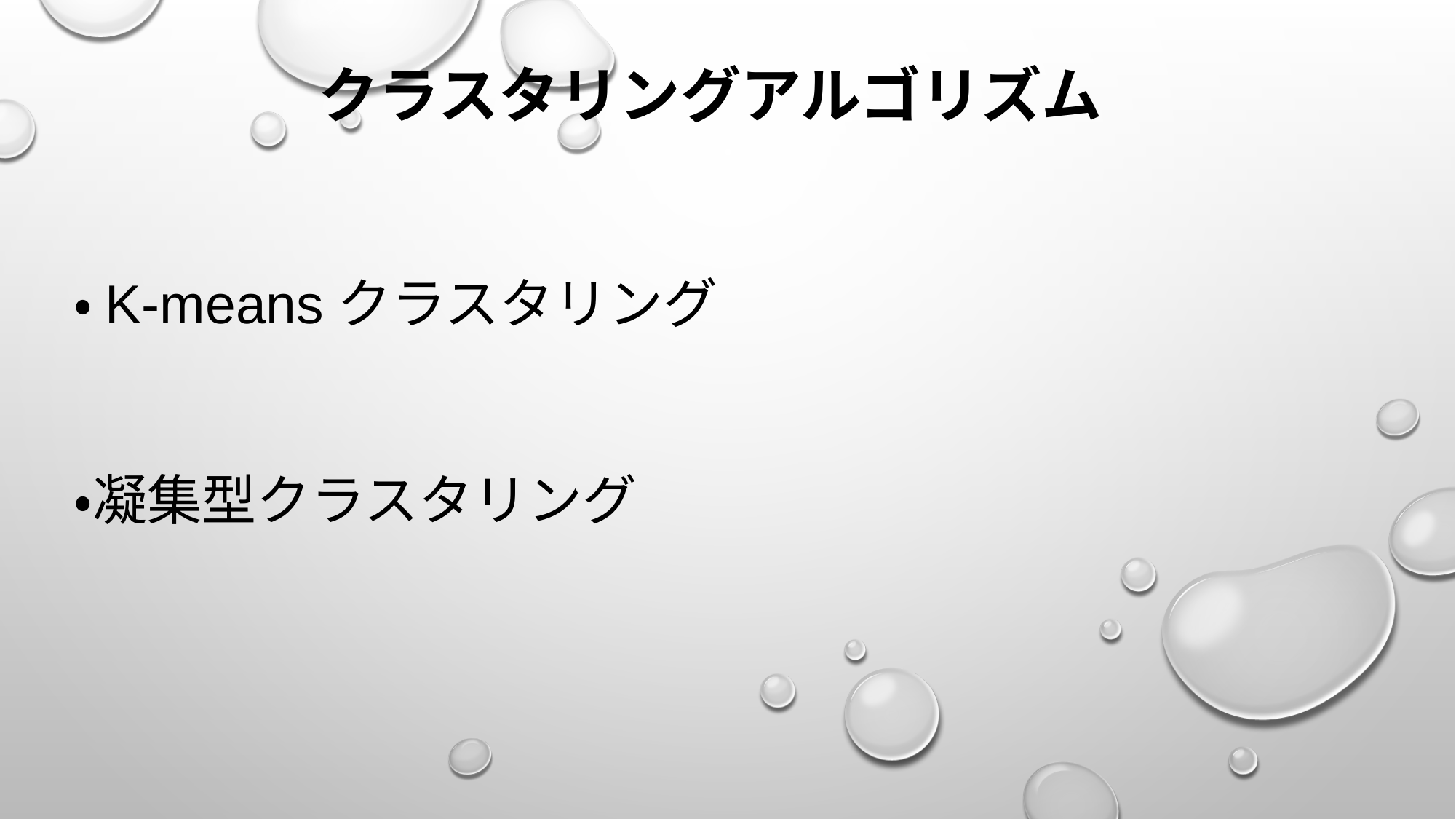

クラスタリングアルゴリズム
・K-meansクラスタリング

・凝集型クラスタリング